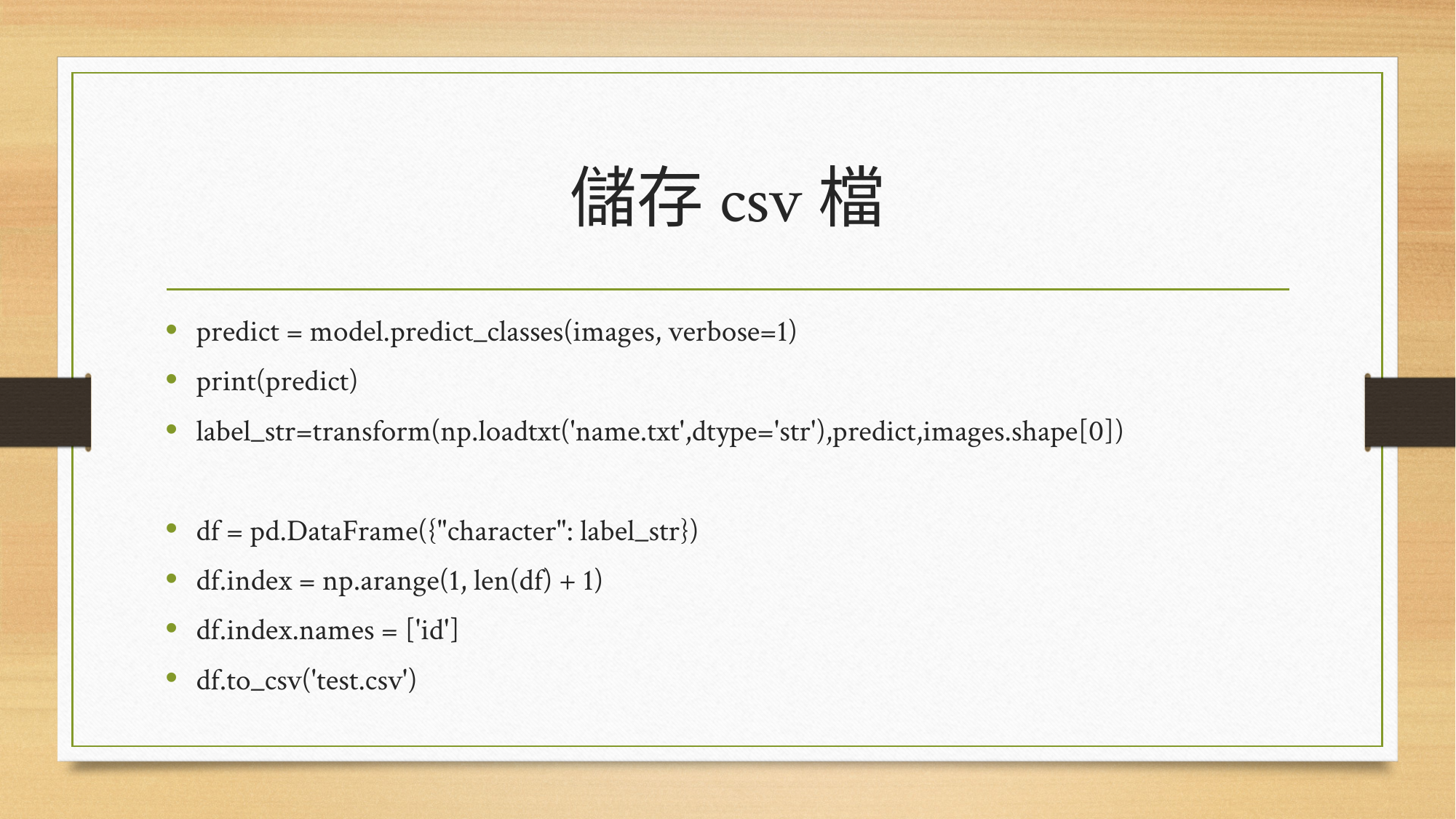

# 儲存csv檔
predict = model.predict_classes(images, verbose=1)
print(predict)
label_str=transform(np.loadtxt('name.txt',dtype='str'),predict,images.shape[0])

df = pd.DataFrame({"character": label_str})
df.index = np.arange(1, len(df) + 1)
df.index.names = ['id']
df.to_csv('test.csv')